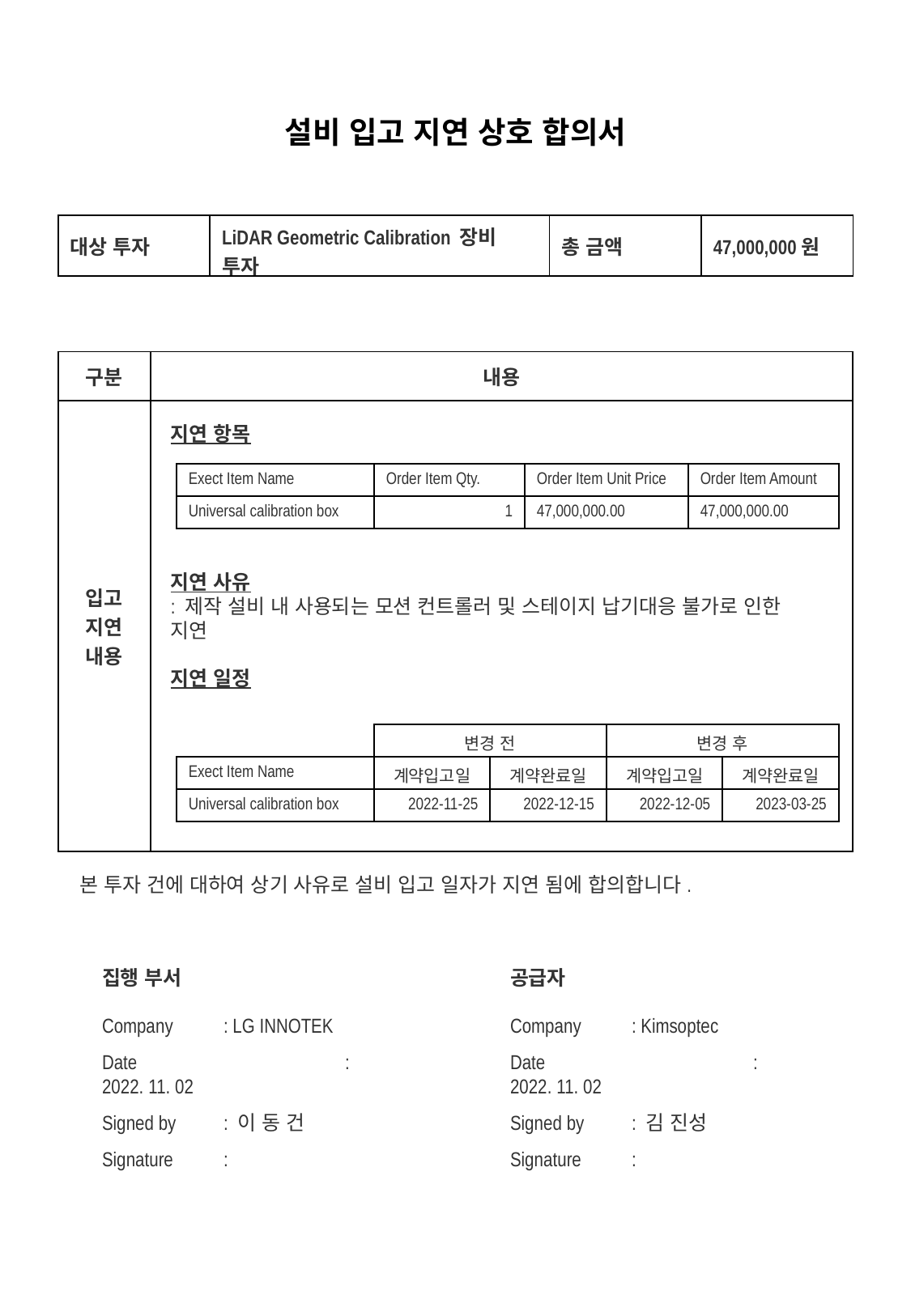

설비 입고 지연 상호 합의서
| 대상 투자 | LiDAR Geometric Calibration 장비 투자 | 총 금액 | 47,000,000원 |
| --- | --- | --- | --- |
| 구분 | 내용 |
| --- | --- |
| 입고 지연 내용 |  |
지연 항목
| Exect Item Name | Order Item Qty. | Order Item Unit Price | Order Item Amount |
| --- | --- | --- | --- |
| Universal calibration box | 1 | 47,000,000.00 | 47,000,000.00 |
지연 사유
: 제작 설비 내 사용되는 모션 컨트롤러 및 스테이지 납기대응 불가로 인한 지연
지연 일정
|  | 변경 전 |  | 변경 후 |  |
| --- | --- | --- | --- | --- |
| Exect Item Name | 계약입고일 | 계약완료일 | 계약입고일 | 계약완료일 |
| Universal calibration box | 2022-11-25 | 2022-12-15 | 2022-12-05 | 2023-03-25 |
본 투자 건에 대하여 상기 사유로 설비 입고 일자가 지연 됨에 합의합니다.
집행 부서

Company	: LG INNOTEK

Date		:  2022. 11. 02

Signed by	: 이 동 건

Signature	:

공급자

Company	: Kimsoptec

Date		:  2022. 11. 02

Signed by	: 김 진성

Signature	: